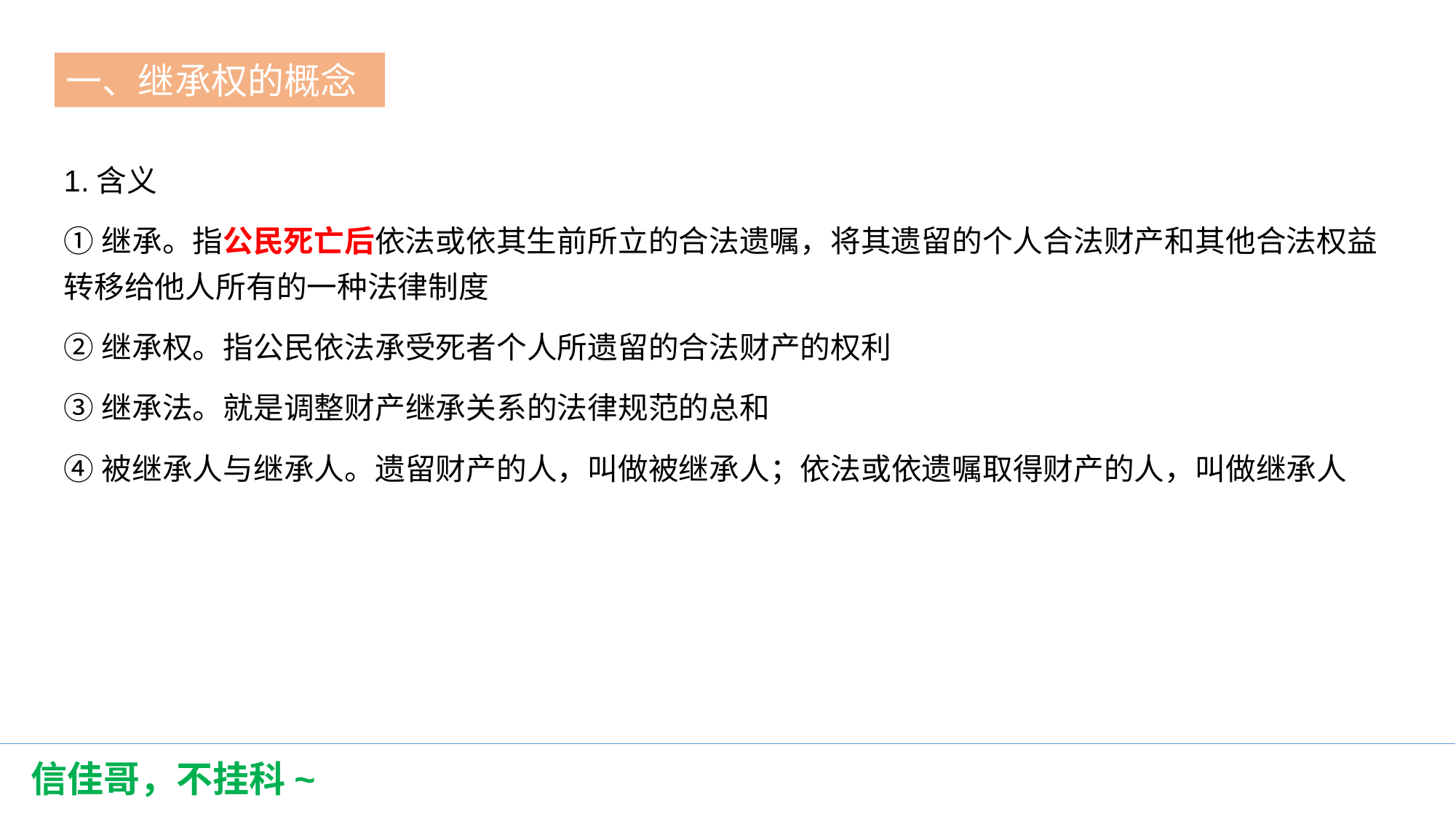

一、继承权的概念
第一节
1.含义
①继承。指公民死亡后依法或依其生前所立的合法遗嘱，将其遗留的个人合法财产和其他合法权益转移给他人所有的一种法律制度
②继承权。指公民依法承受死者个人所遗留的合法财产的权利
③继承法。就是调整财产继承关系的法律规范的总和
④被继承人与继承人。遗留财产的人，叫做被继承人；依法或依遗嘱取得财产的人，叫做继承人